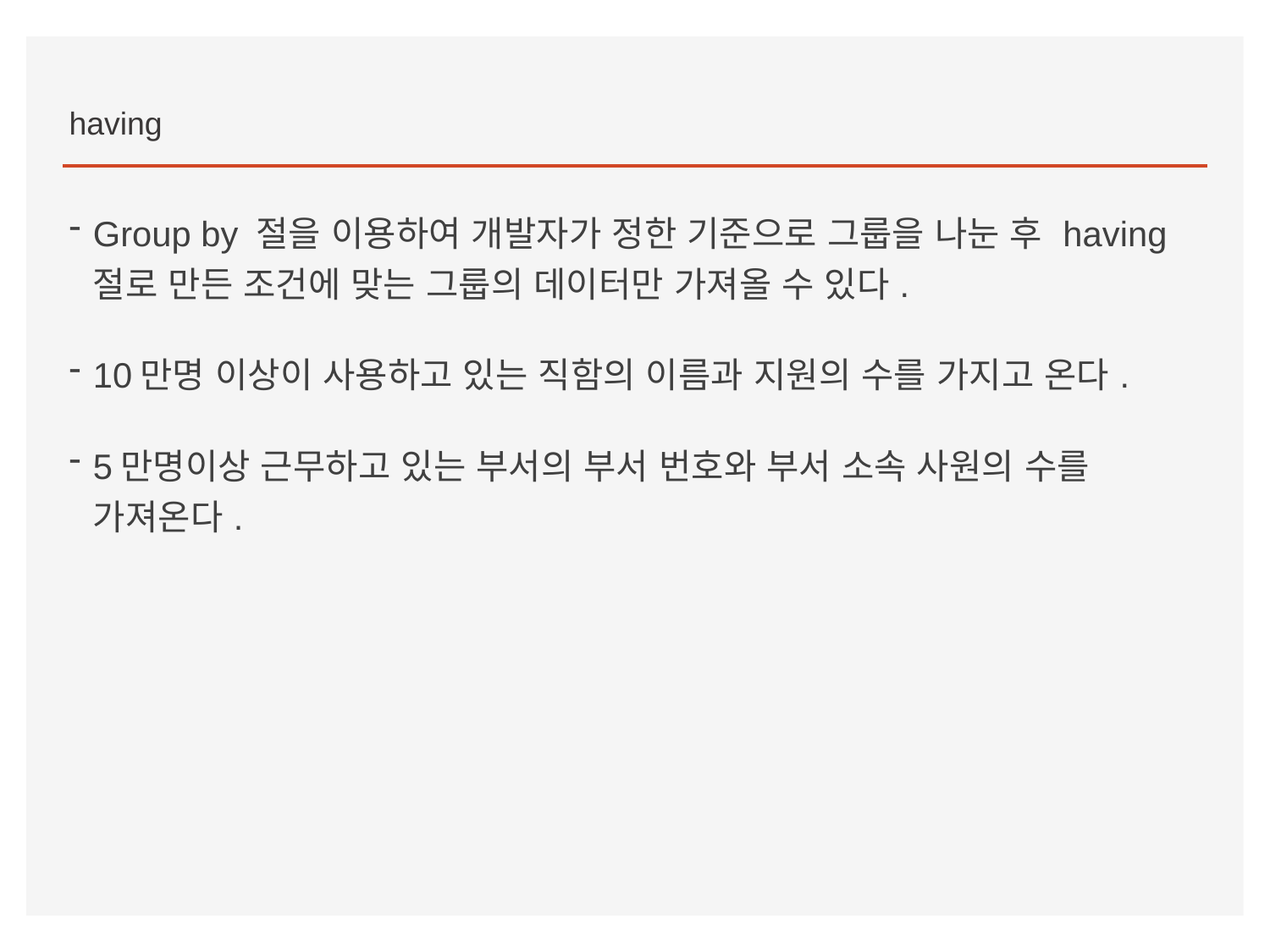

having
Group by 절을 이용하여 개발자가 정한 기준으로 그룹을 나눈 후 having 절로 만든 조건에 맞는 그룹의 데이터만 가져올 수 있다.
10만명 이상이 사용하고 있는 직함의 이름과 지원의 수를 가지고 온다.
5만명이상 근무하고 있는 부서의 부서 번호와 부서 소속 사원의 수를 가져온다.